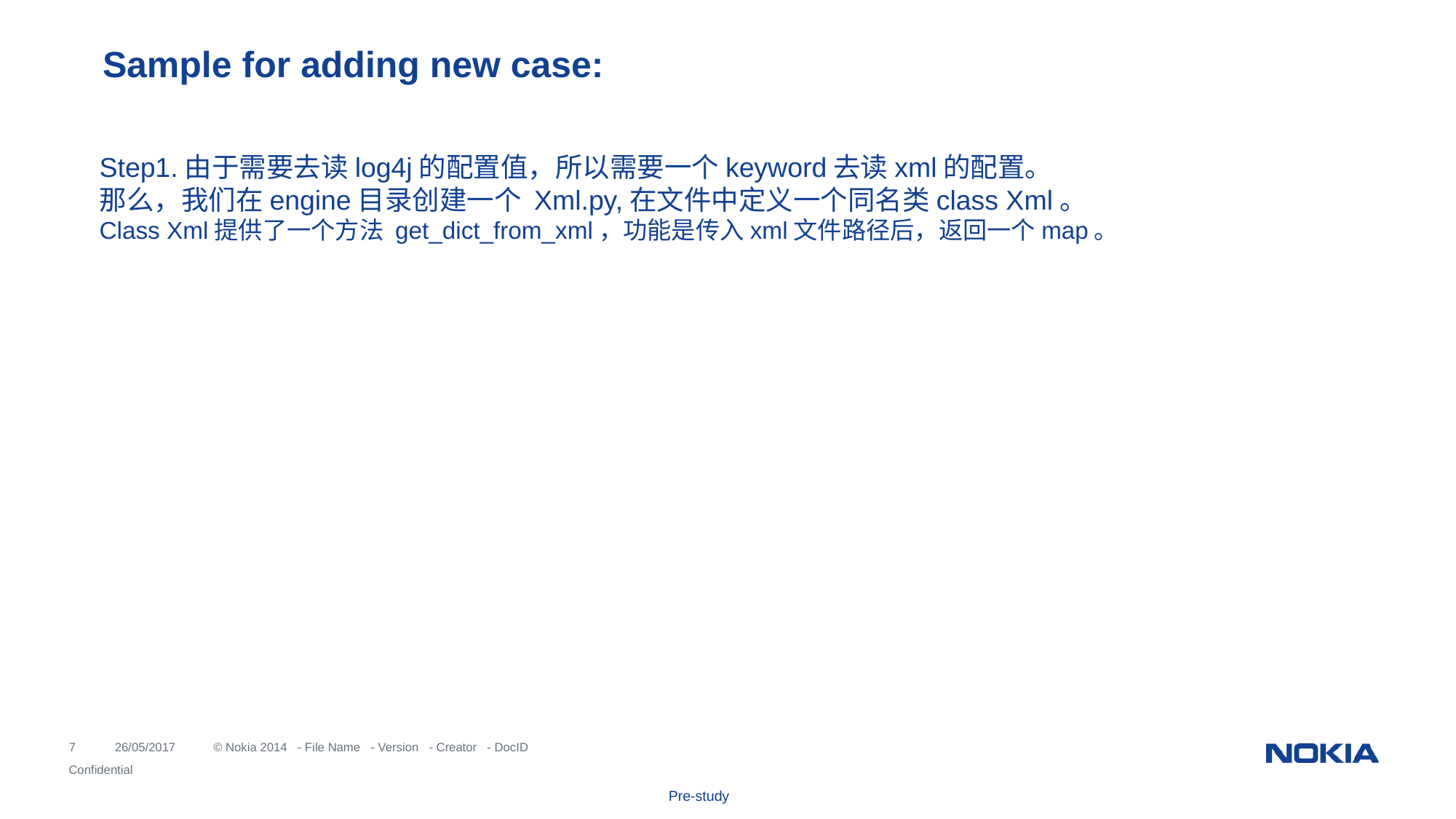

Sample for adding new case:
Step1.由于需要去读log4j的配置值，所以需要一个keyword去读xml的配置。
那么，我们在engine目录创建一个 Xml.py,在文件中定义一个同名类class Xml。
Class Xml提供了一个方法 get_dict_from_xml，功能是传入xml文件路径后，返回一个map。

Pre-study